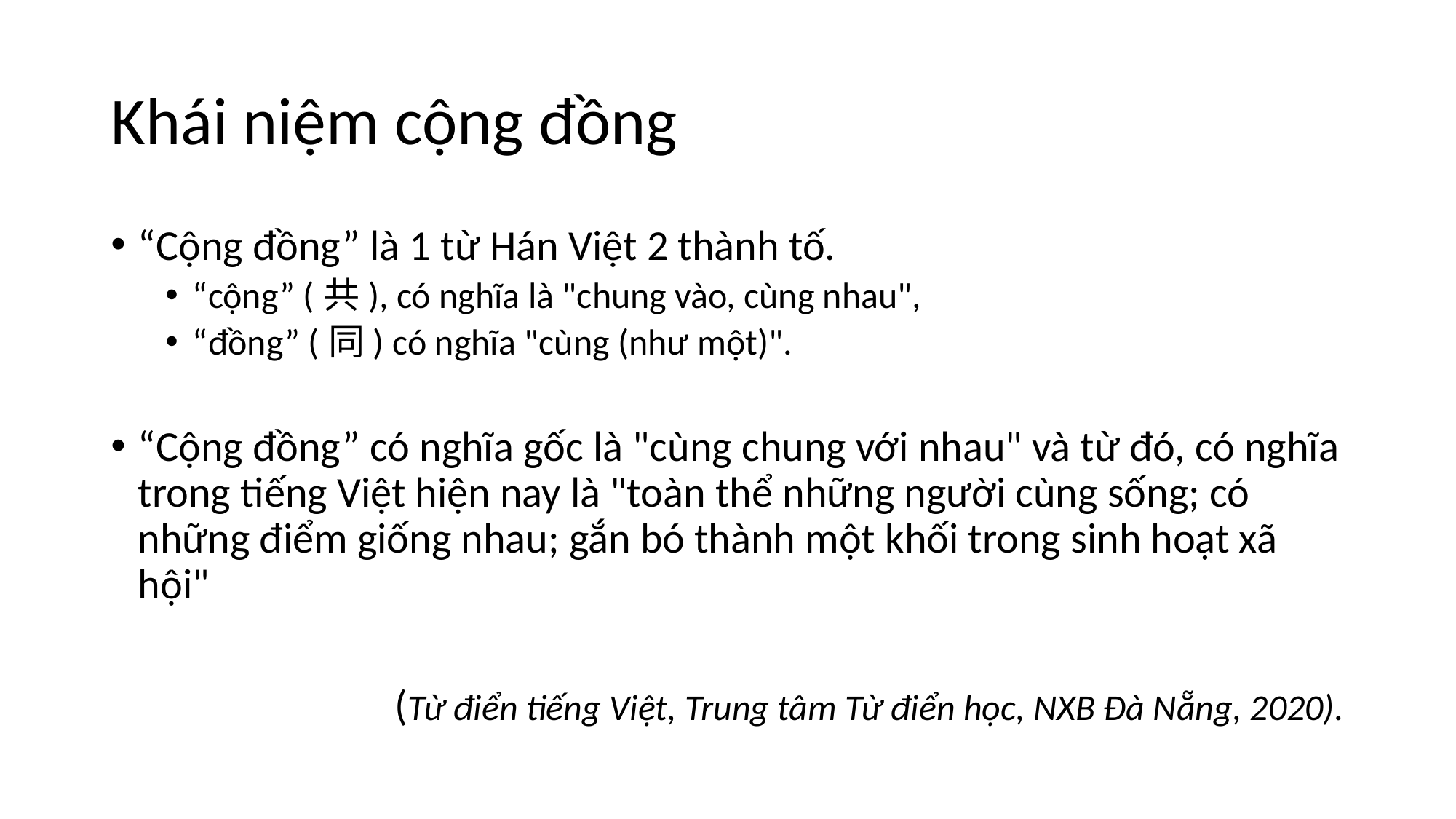

# Khái niệm cộng đồng
“Cộng đồng” là 1 từ Hán Việt 2 thành tố.
“cộng” (共), có nghĩa là "chung vào, cùng nhau",
“đồng” (同) có nghĩa "cùng (như một)".

“Cộng đồng” có nghĩa gốc là "cùng chung với nhau" và từ đó, có nghĩa trong tiếng Việt hiện nay là "toàn thể những người cùng sống; có những điểm giống nhau; gắn bó thành một khối trong sinh hoạt xã hội"

(Từ điển tiếng Việt, Trung tâm Từ điển học, NXB Đà Nẵng, 2020).